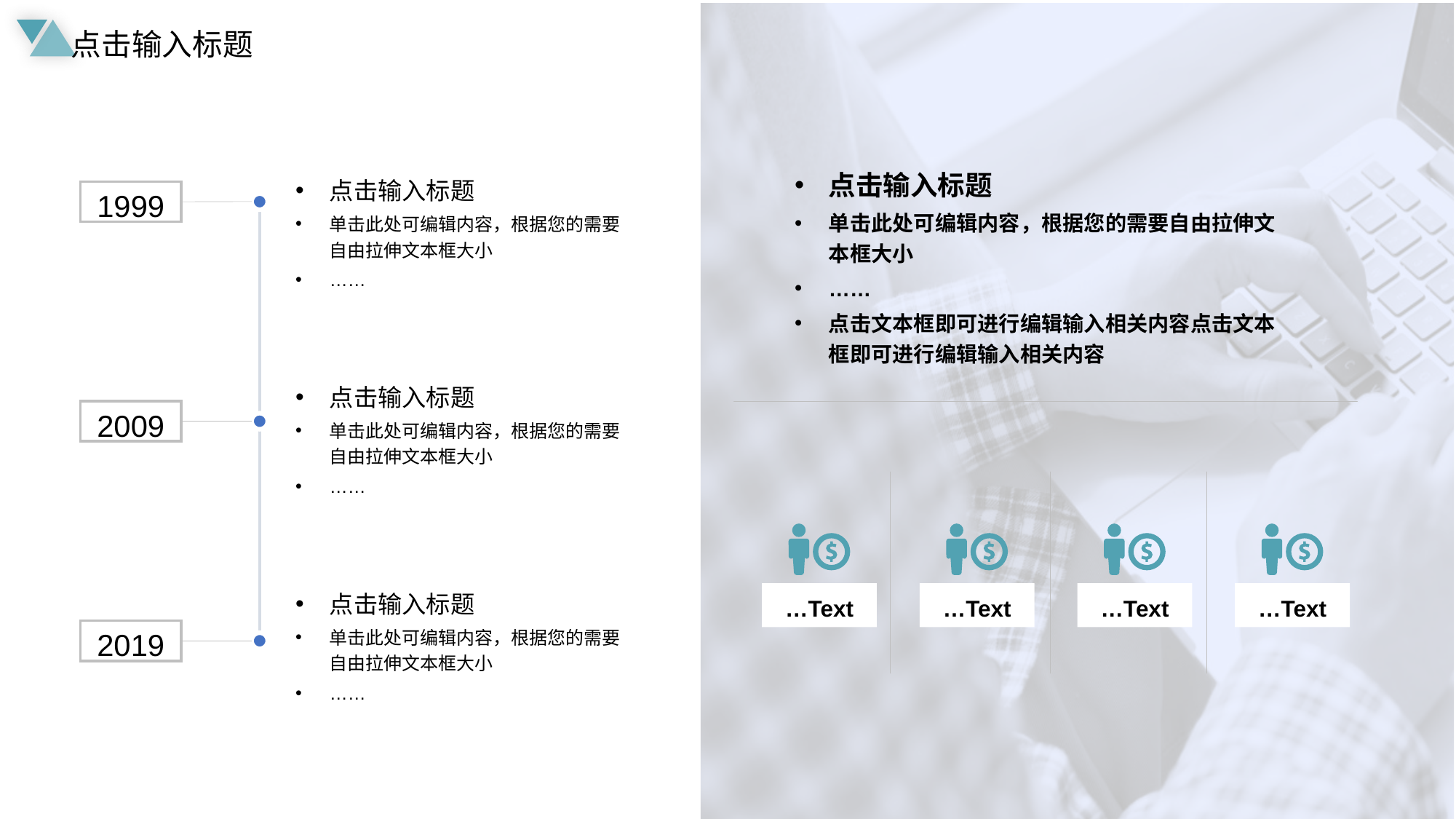

点击输入标题
单击此处可编辑内容，根据您的需要自由拉伸文本框大小
……
点击文本框即可进行编辑输入相关内容点击文本框即可进行编辑输入相关内容

…Text

…Text

…Text

…Text

点击输入标题
点击输入标题
单击此处可编辑内容，根据您的需要自由拉伸文本框大小
……
1999

点击输入标题
单击此处可编辑内容，根据您的需要自由拉伸文本框大小
……
2009

点击输入标题
单击此处可编辑内容，根据您的需要自由拉伸文本框大小
……
2019